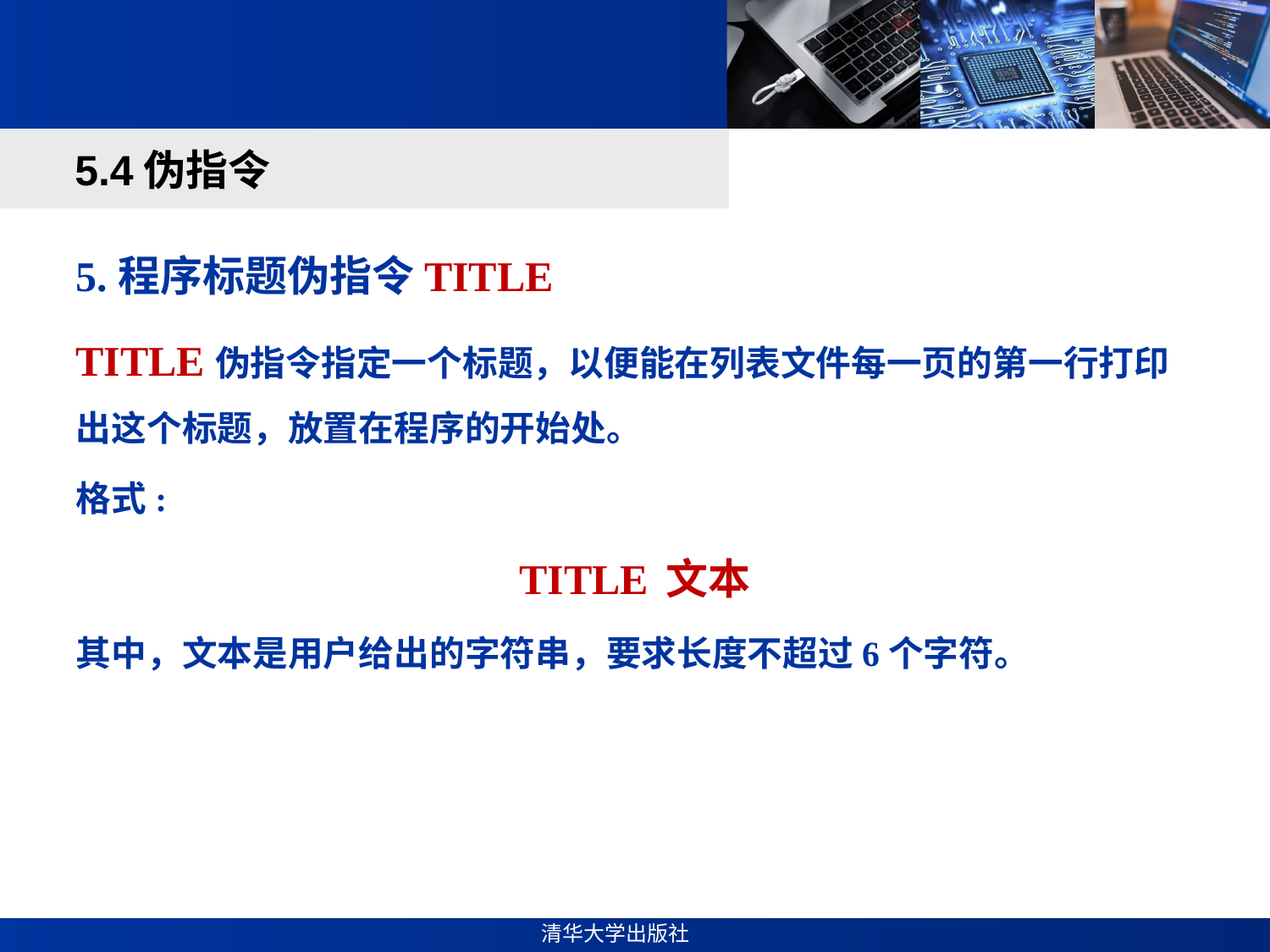

#
5.4伪指令

5.程序标题伪指令TITLE
TITLE伪指令指定一个标题，以便能在列表文件每一页的第一行打印出这个标题，放置在程序的开始处。
格式:
TITLE 文本
其中，文本是用户给出的字符串，要求长度不超过6个字符。